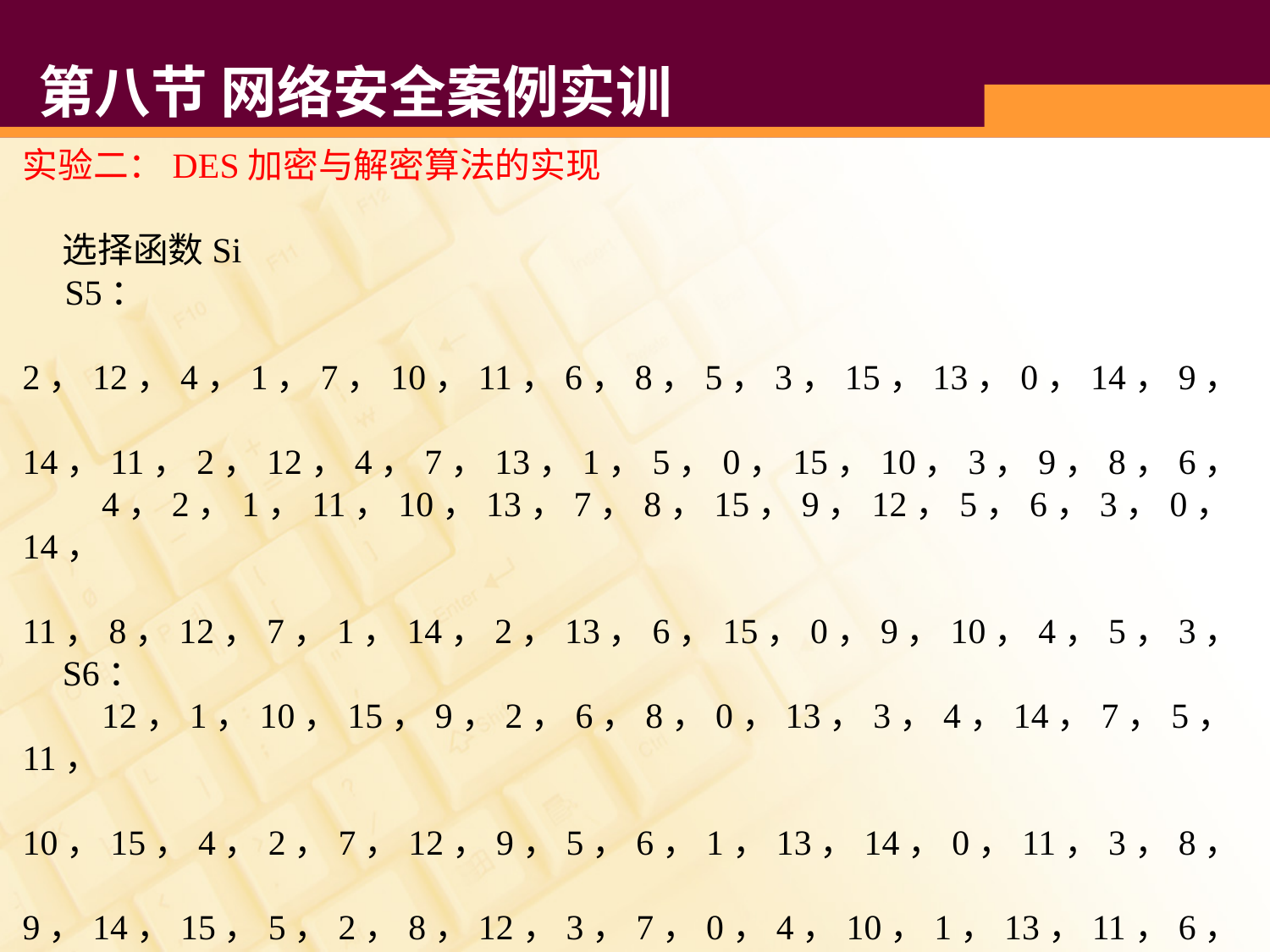

# 第八节 网络安全案例实训
实验二：DES加密与解密算法的实现
    选择函数Si
  S5：
　　2，12，4，1，7，10，11，6，8，5，3，15，13，0，14，9，
　　14，11，2，12，4，7，13，1，5，0，15，10，3，9，8，6，
　　4，2，1，11，10，13，7，8，15，9，12，5，6，3，0，14，
　　11，8，12，7，1，14，2，13，6，15，0，9，10，4，5，3，
    S6：
　　12，1，10，15，9，2，6，8，0，13，3，4，14，7，5，11，
　　10，15，4，2，7，12，9，5，6，1，13，14，0，11，3，8，
　　9，14，15，5，2，8，12，3，7，0，4，10，1，13，11，6，
　　4，3，2，12，9，5，15，10，11，14，1，7，6，0，8，13，